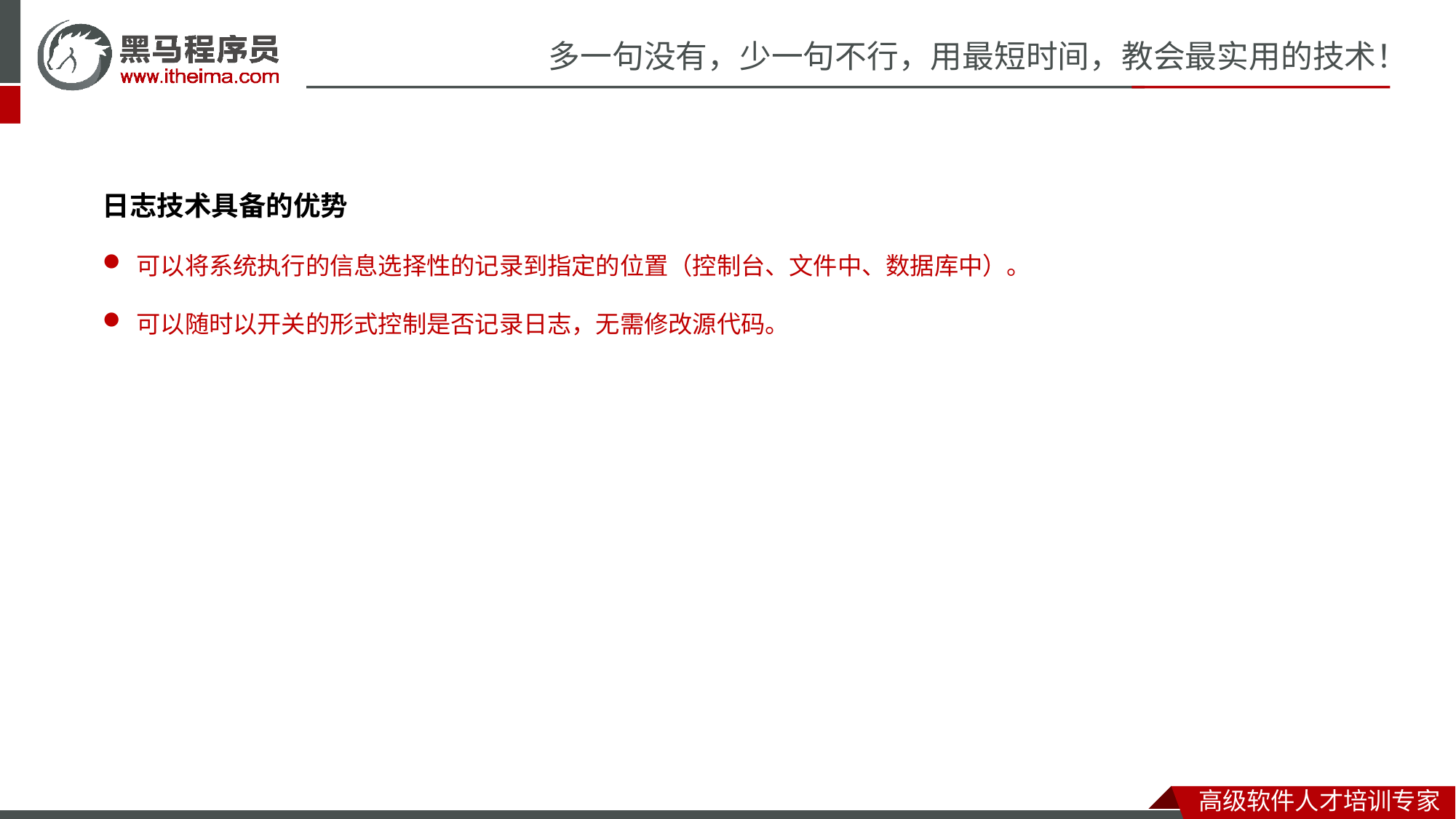

日志技术具备的优势
可以将系统执行的信息选择性的记录到指定的位置（控制台、文件中、数据库中）。
可以随时以开关的形式控制是否记录日志，无需修改源代码。